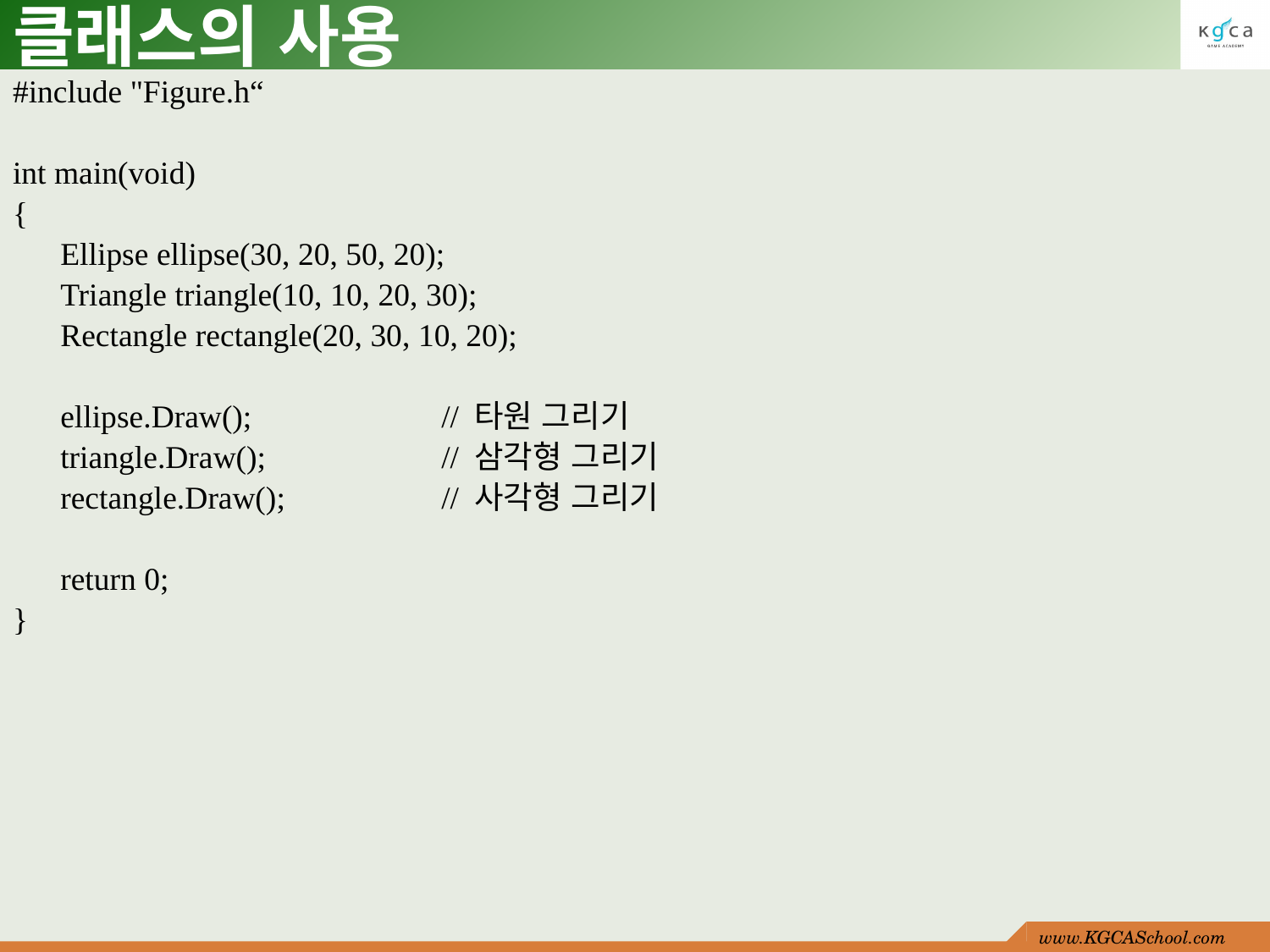

# 클래스의 사용
#include "Figure.h“

int main(void)
{
	Ellipse ellipse(30, 20, 50, 20);
	Triangle triangle(10, 10, 20, 30);
	Rectangle rectangle(20, 30, 10, 20);

	ellipse.Draw();		// 타원 그리기
	triangle.Draw();		// 삼각형 그리기
	rectangle.Draw();		// 사각형 그리기

	return 0;
}